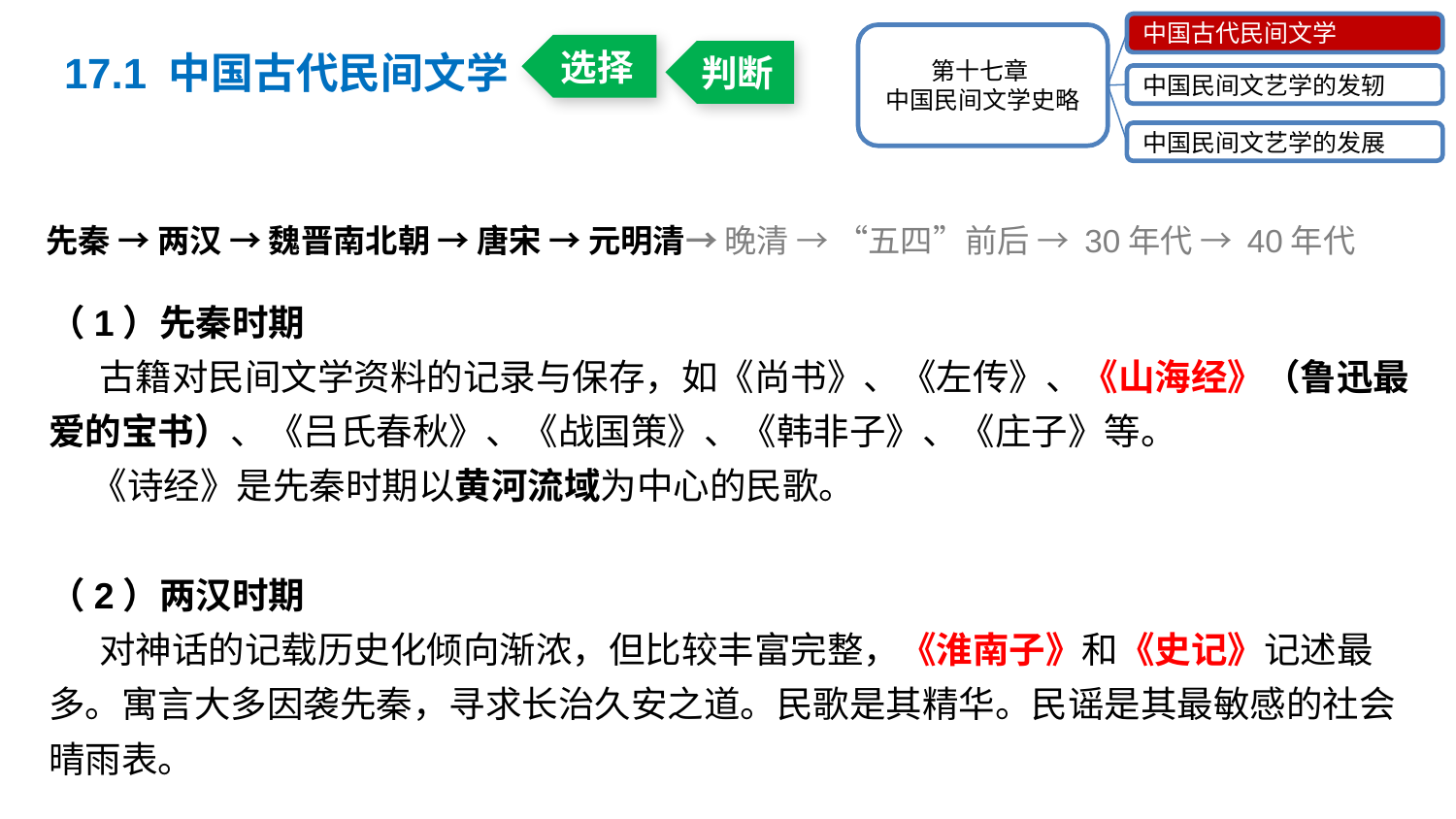

中国古代民间文学
第十七章
中国民间文学史略
中国民间文艺学的发轫
中国民间文艺学的发展
17.1 中国古代民间文学
选择
判断
先秦 → 两汉 → 魏晋南北朝 → 唐宋 → 元明清→ 晚清 → “五四”前后 → 30年代 → 40年代
（1）先秦时期
     古籍对民间文学资料的记录与保存，如《尚书》、《左传》、《山海经》（鲁迅最爱的宝书）、《吕氏春秋》、《战国策》、《韩非子》、《庄子》等。
    《诗经》是先秦时期以黄河流域为中心的民歌。

（2）两汉时期
     对神话的记载历史化倾向渐浓，但比较丰富完整，《淮南子》和《史记》记述最多。寓言大多因袭先秦，寻求长治久安之道。民歌是其精华。民谣是其最敏感的社会晴雨表。